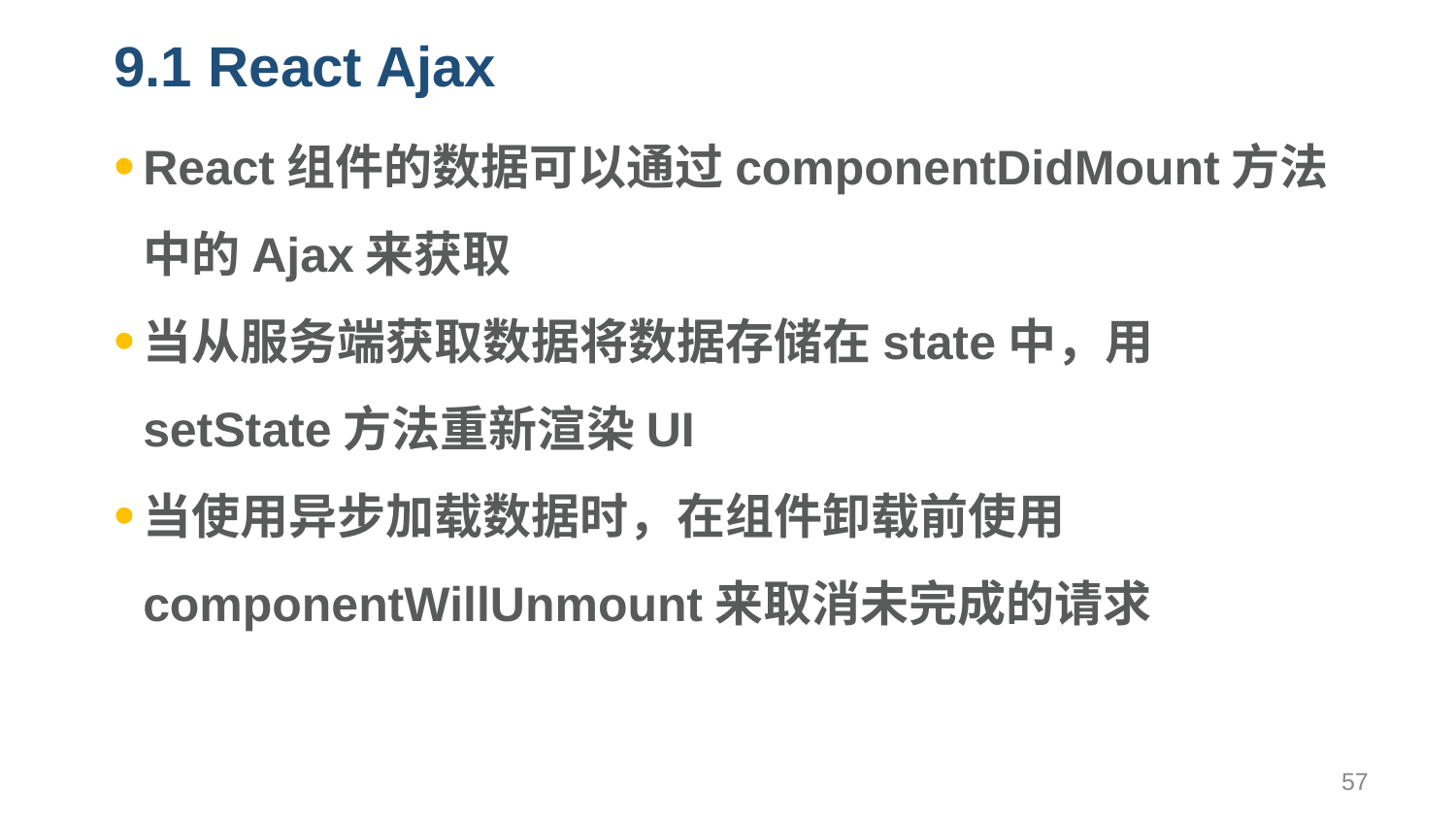

# 9.1 React Ajax
React组件的数据可以通过componentDidMount方法中的Ajax来获取
当从服务端获取数据将数据存储在state中，用setState方法重新渲染UI
当使用异步加载数据时，在组件卸载前使用componentWillUnmount来取消未完成的请求
57